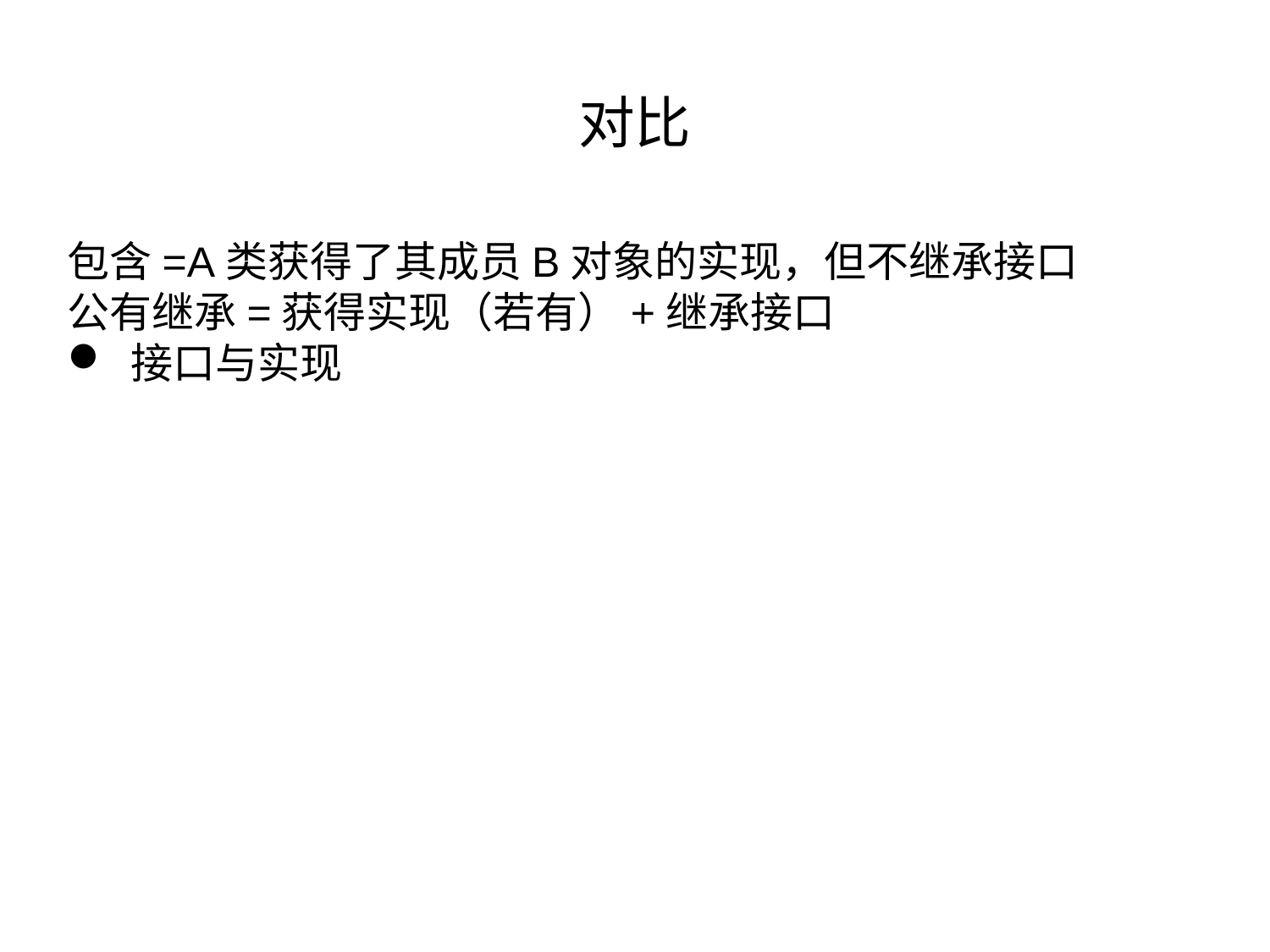

对比
包含=A类获得了其成员B对象的实现，但不继承接口
公有继承=获得实现（若有）+继承接口
接口与实现